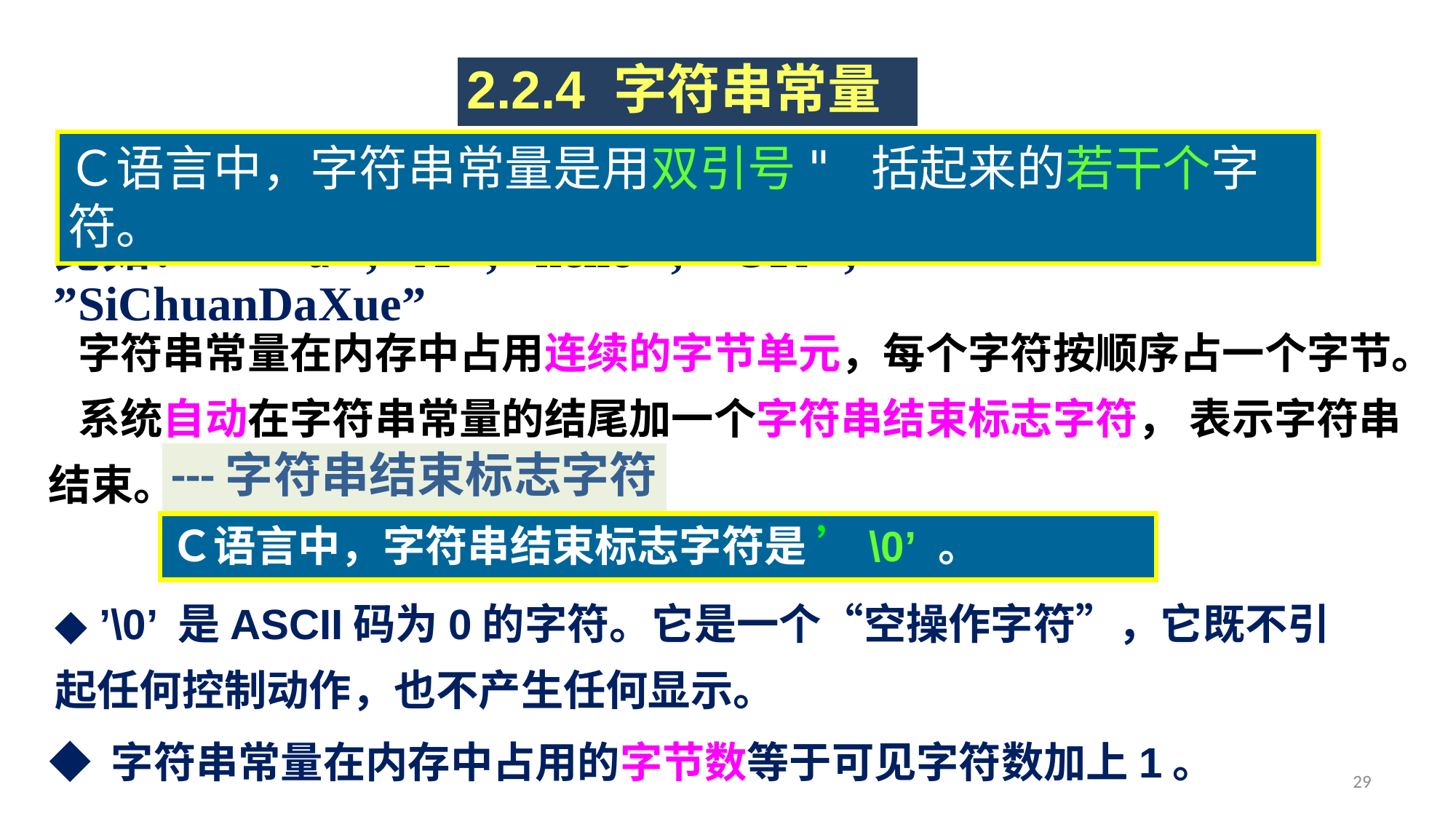

2.2.4 字符串常量
Ｃ语言中，字符串常量是用双引号" 括起来的若干个字符。
比如：’’a” , ”A” , ”hello” ,  ”OK” , ”SiChuanDaXue”
  字符串常量在内存中占用连续的字节单元，每个字符按顺序占一个字节。
  系统自动在字符串常量的结尾加一个字符串结束标志字符， 表示字符串结束。
---字符串结束标志字符
Ｃ语言中，字符串结束标志字符是 ’\0’ 。
◆ ’\0’ 是ASCII码为0的字符。它是一个“空操作字符”，它既不引起任何控制动作，也不产生任何显示。
◆ 字符串常量在内存中占用的字节数等于可见字符数加上1。
29